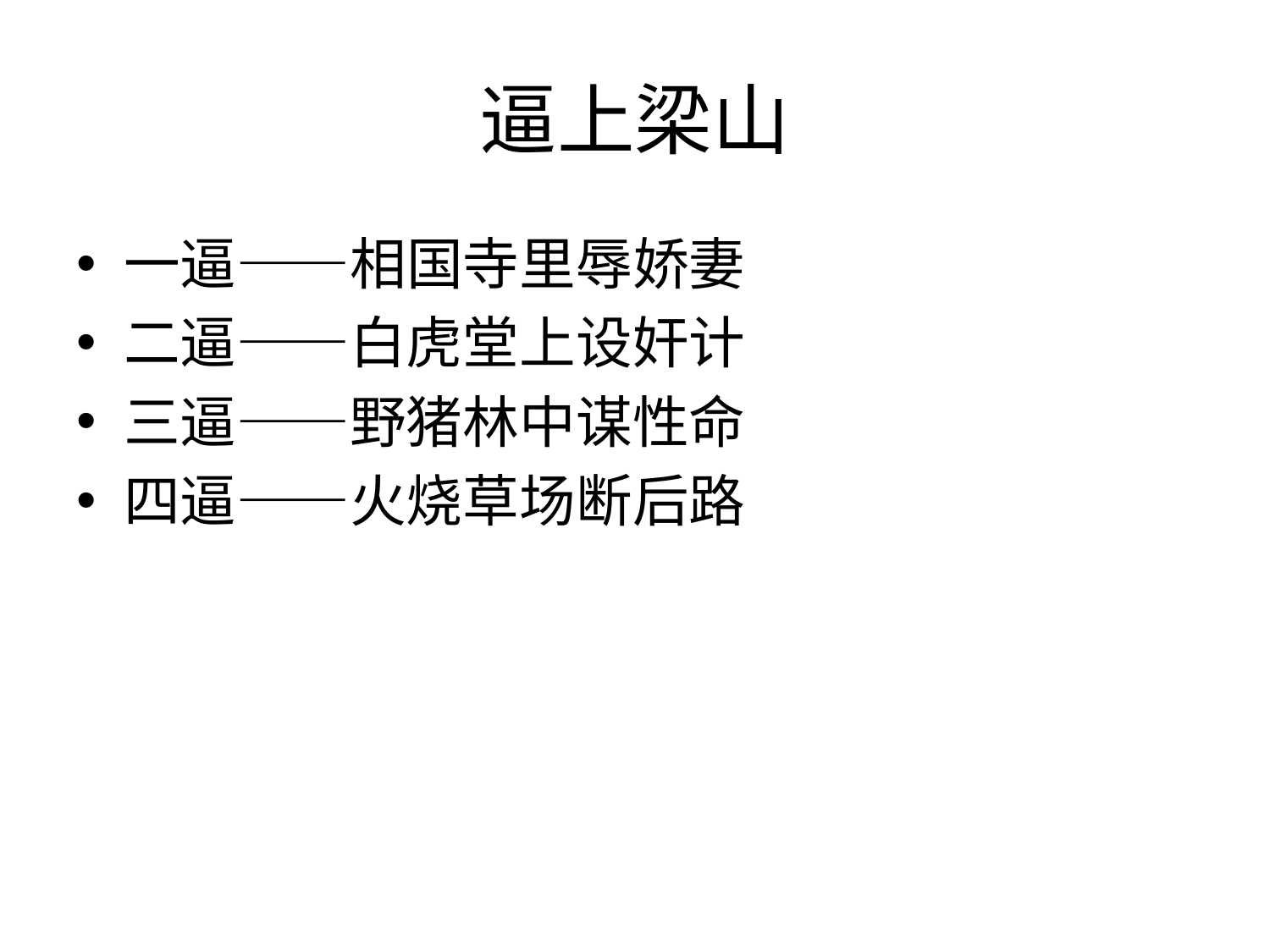

# 逼上梁山
一逼——相国寺里辱娇妻
二逼——白虎堂上设奸计
三逼——野猪林中谋性命
四逼——火烧草场断后路